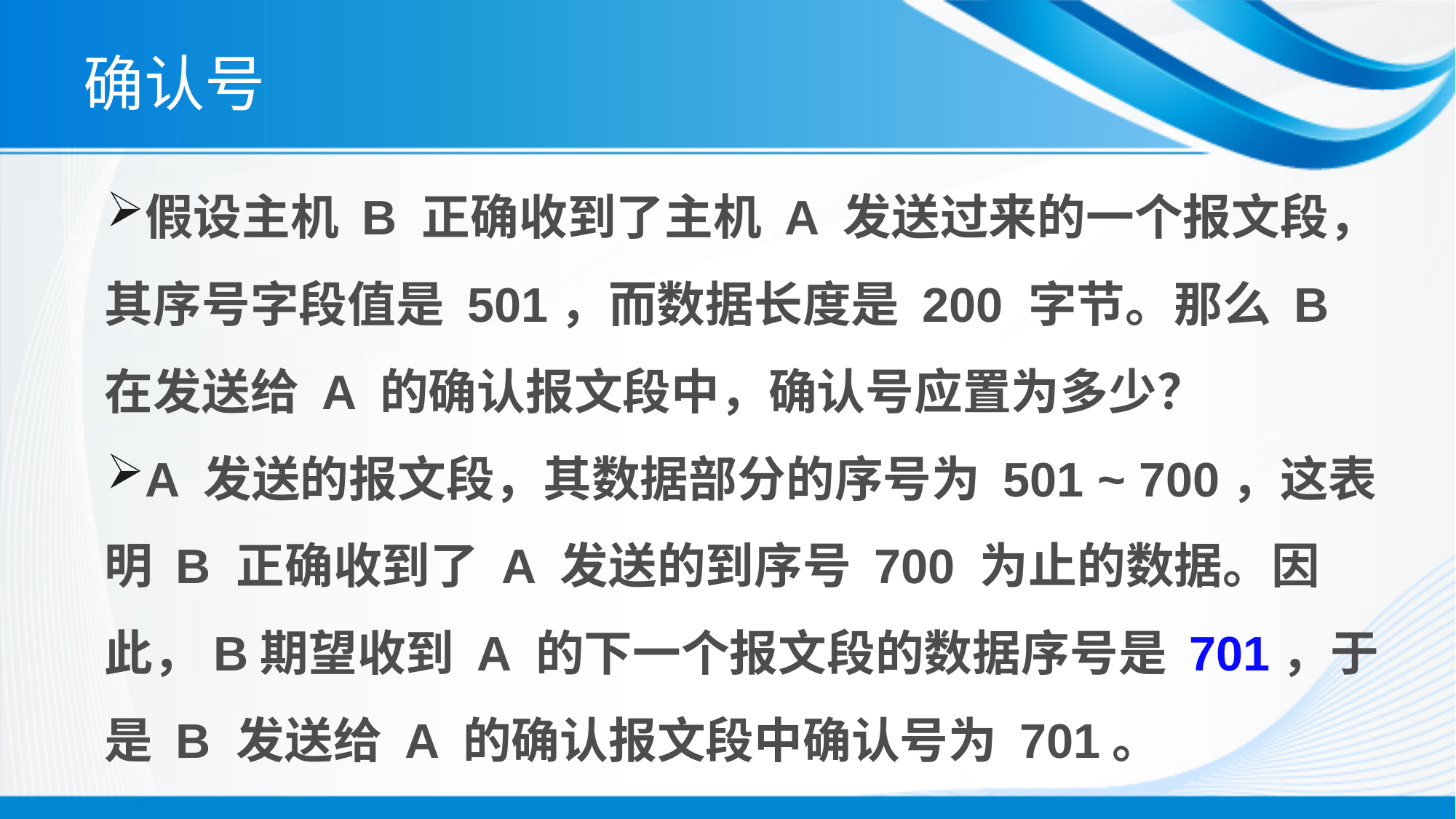

# 确认号
假设主机 B 正确收到了主机 A 发送过来的一个报文段，其序号字段值是 501，而数据长度是 200 字节。那么 B 在发送给 A 的确认报文段中，确认号应置为多少？
A 发送的报文段，其数据部分的序号为 501 ~ 700，这表明 B 正确收到了 A 发送的到序号 700 为止的数据。因此，B期望收到 A 的下一个报文段的数据序号是 701，于是 B 发送给 A 的确认报文段中确认号为 701。